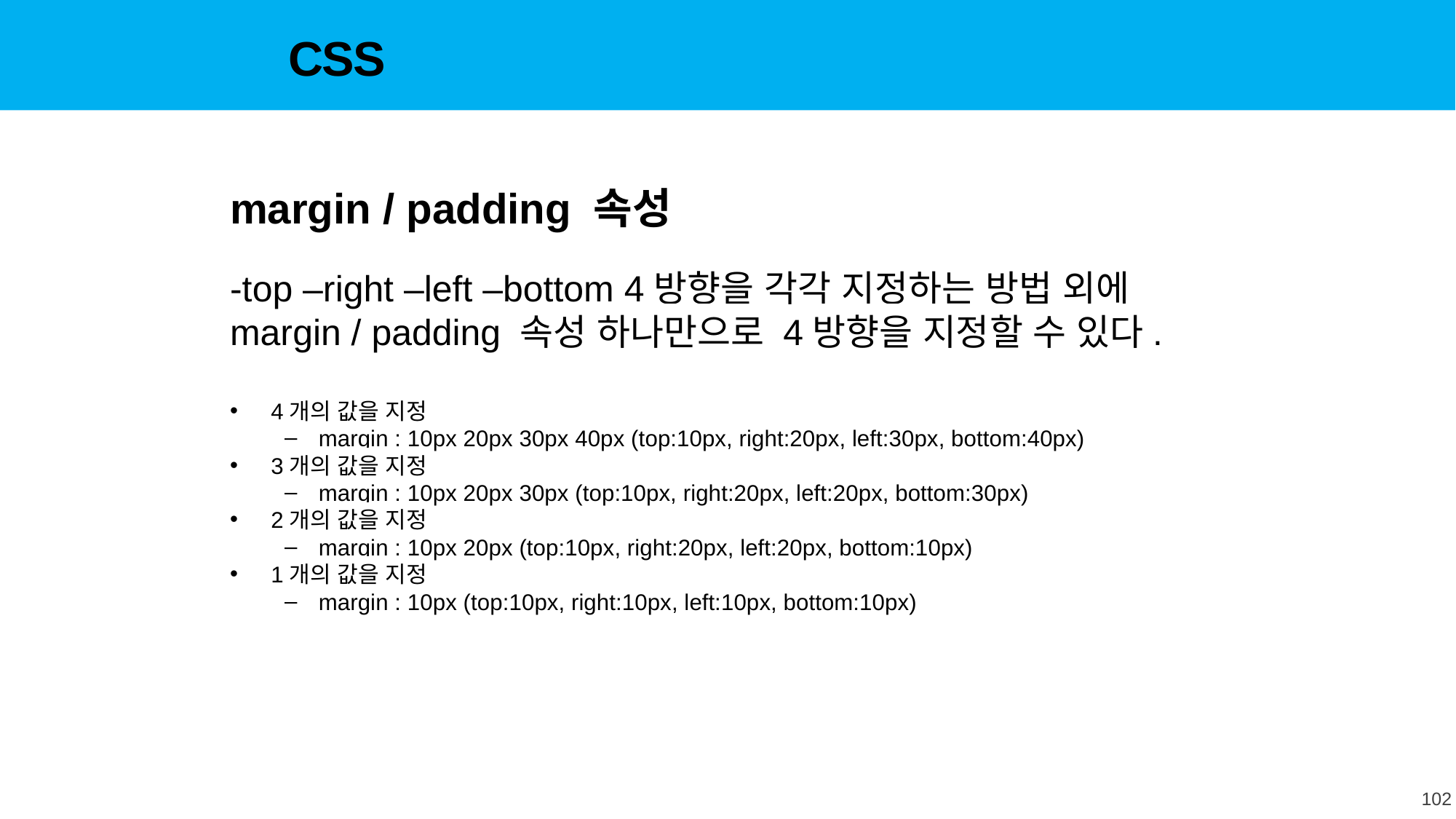

CSS
margin / padding 속성
-top –right –left –bottom 4방향을 각각 지정하는 방법 외에 margin / padding 속성 하나만으로 4방향을 지정할 수 있다.

4개의 값을 지정
margin : 10px 20px 30px 40px (top:10px, right:20px, left:30px, bottom:40px)
3개의 값을 지정
margin : 10px 20px 30px (top:10px, right:20px, left:20px, bottom:30px)
2개의 값을 지정
margin : 10px 20px (top:10px, right:20px, left:20px, bottom:10px)
1개의 값을 지정
margin : 10px (top:10px, right:10px, left:10px, bottom:10px)